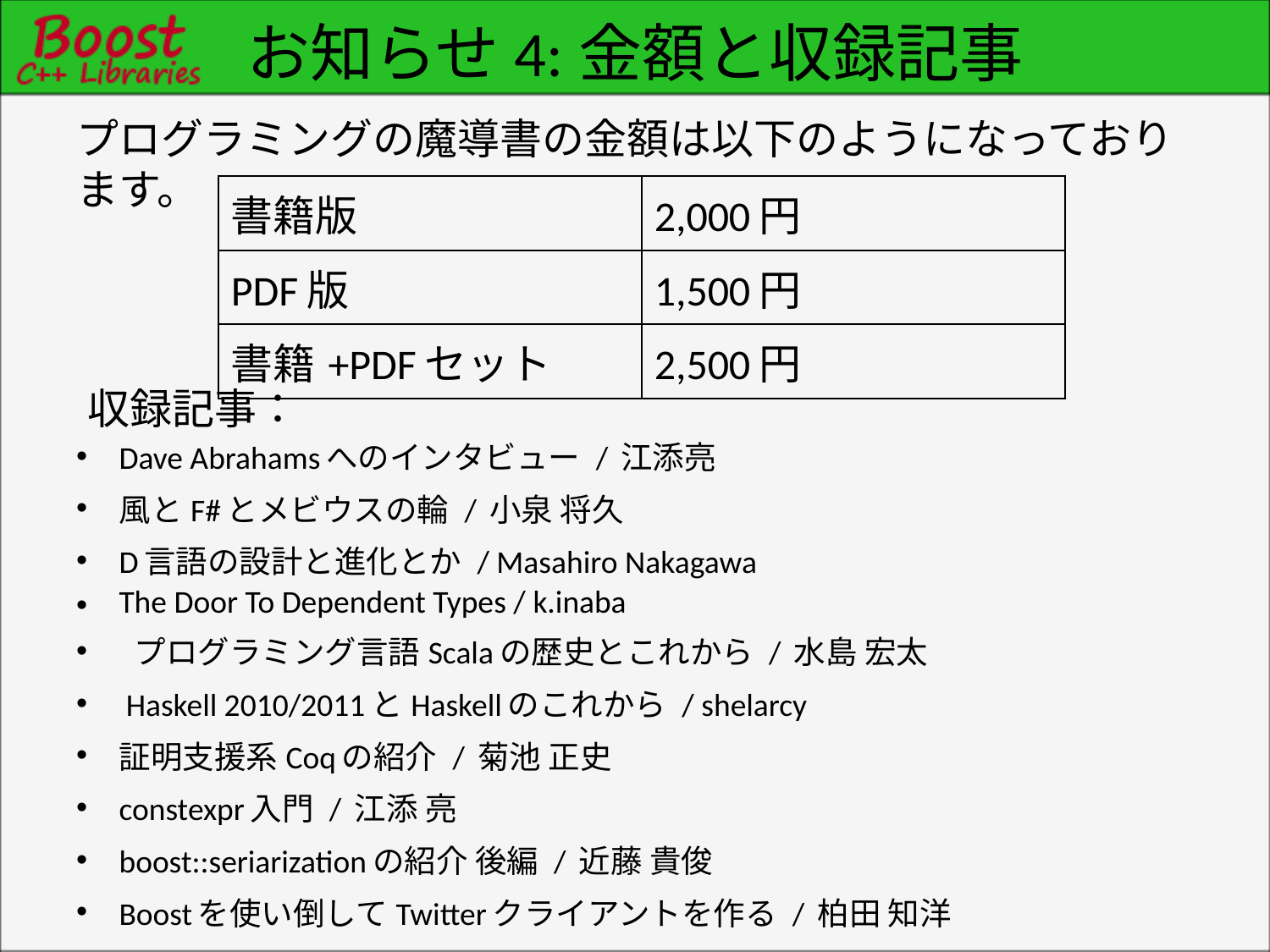

# お知らせ4:金額と収録記事
プログラミングの魔導書の金額は以下のようになっております。
| 書籍版 | 2,000円 |
| --- | --- |
| PDF版 | 1,500円 |
| 書籍+PDFセット | 2,500円 |
収録記事：
Dave Abrahamsへのインタビュー / 江添亮
風とF#とメビウスの輪 / 小泉 将久
D言語の設計と進化とか / Masahiro Nakagawa
The Door To Dependent Types / k.inaba
 プログラミング言語Scalaの歴史とこれから / 水島 宏太
 Haskell 2010/2011とHaskellのこれから / shelarcy
証明支援系Coqの紹介 / 菊池 正史
constexpr入門 / 江添 亮
boost::seriarizationの紹介 後編 / 近藤 貴俊
Boostを使い倒してTwitterクライアントを作る / 柏田 知洋